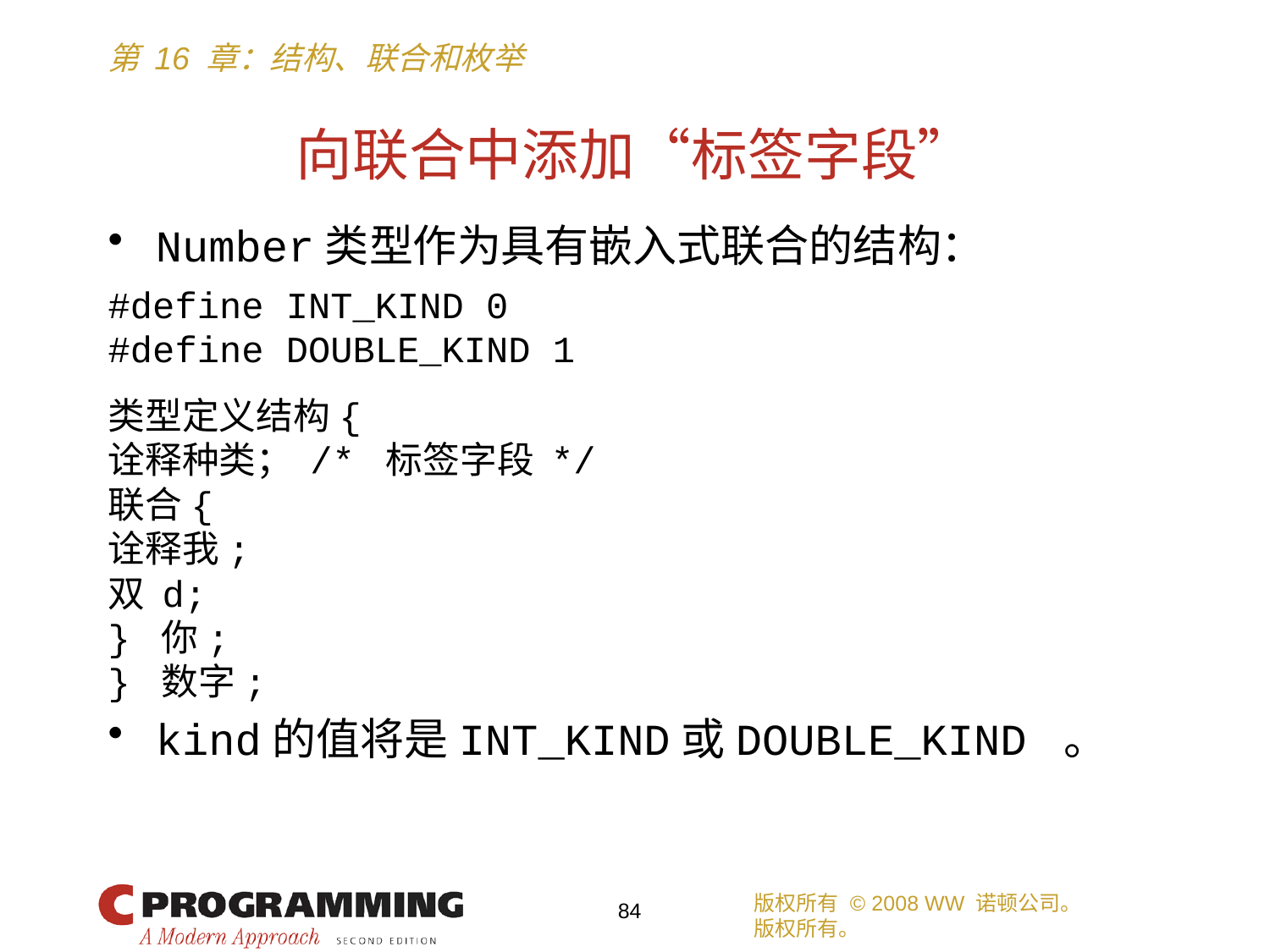

# 向联合中添加“标签字段”
Number类型作为具有嵌入式联合的结构：
#define INT_KIND 0
#define DOUBLE_KIND 1

类型定义结构{
诠释种类； /* 标签字段 */
联合{
诠释我;
双 d;
} 你;
} 数字;
kind的值将是INT_KIND或DOUBLE_KIND 。
版权所有 © 2008 WW 诺顿公司。
版权所有。
84